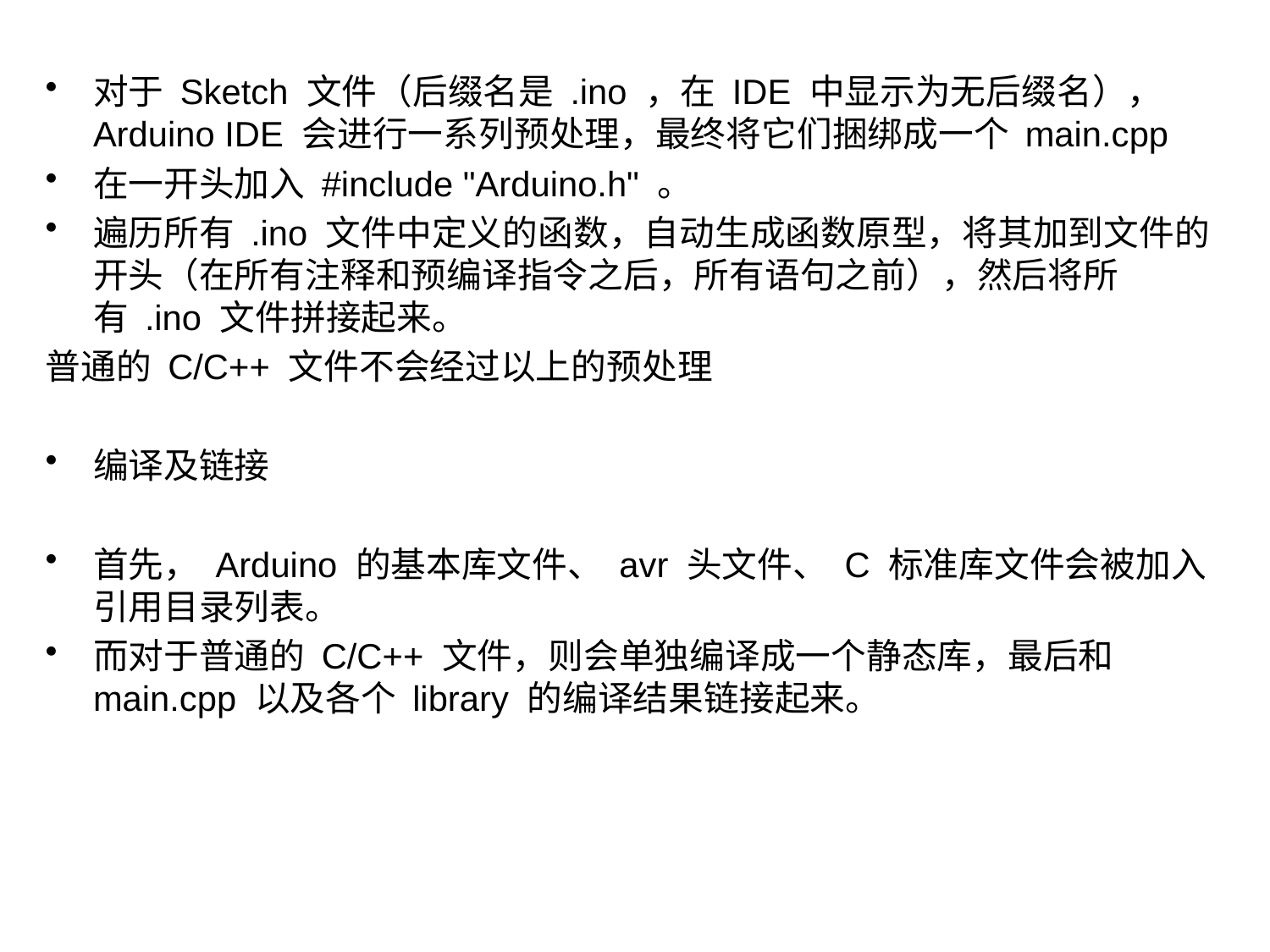

对于 Sketch 文件（后缀名是 .ino ，在 IDE 中显示为无后缀名）， Arduino IDE 会进行一系列预处理，最终将它们捆绑成一个 main.cpp
在一开头加入 #include "Arduino.h" 。
遍历所有 .ino 文件中定义的函数，自动生成函数原型，将其加到文件的开头（在所有注释和预编译指令之后，所有语句之前），然后将所有 .ino 文件拼接起来。
普通的 C/C++ 文件不会经过以上的预处理

编译及链接

首先， Arduino 的基本库文件、 avr 头文件、 C 标准库文件会被加入引用目录列表。
而对于普通的 C/C++ 文件，则会单独编译成一个静态库，最后和 main.cpp 以及各个 library 的编译结果链接起来。